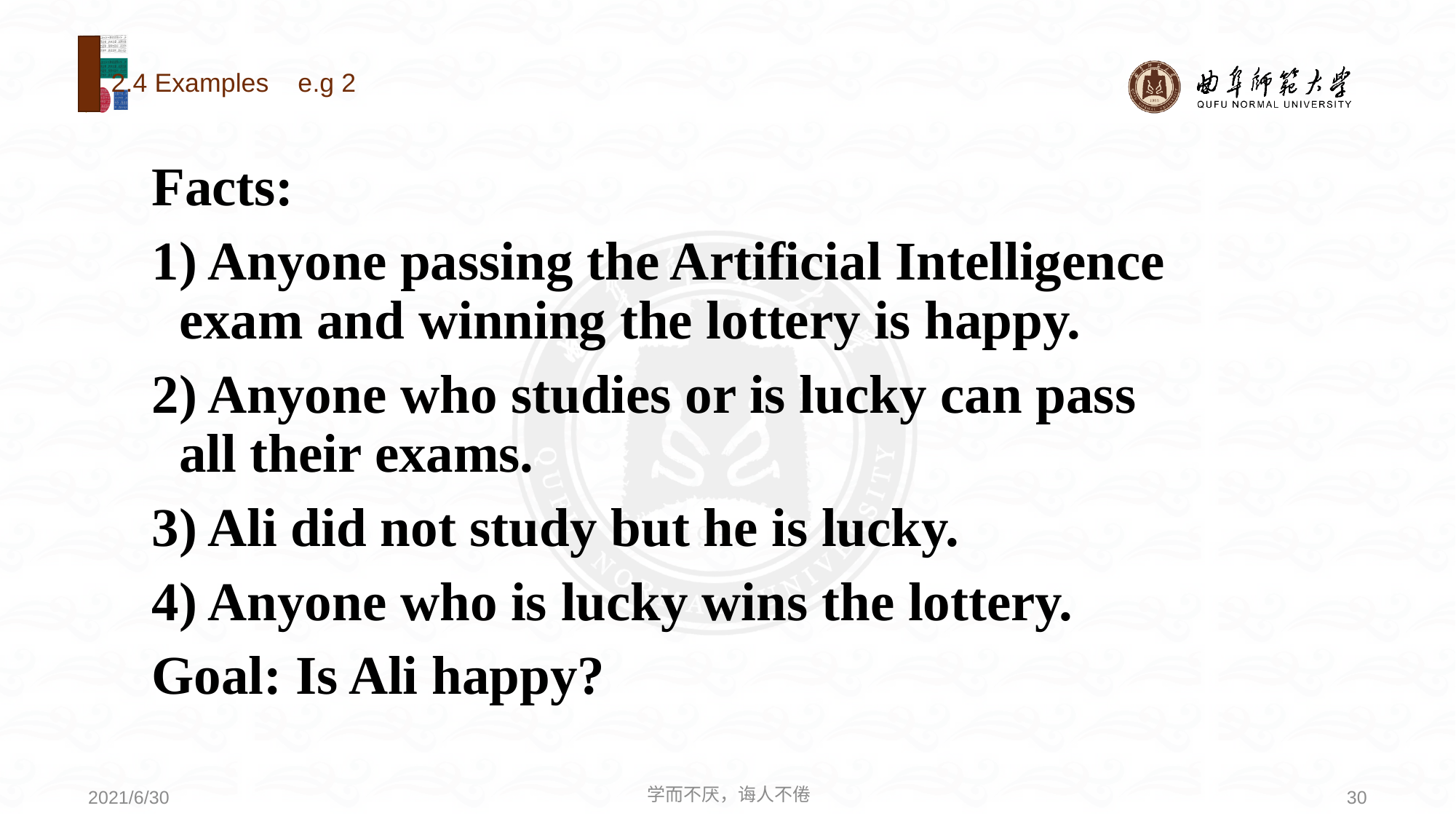

# 2.4 Examples    e.g 2
Facts:
1) Anyone passing the Artificial Intelligence exam and winning the lottery is happy.
2) Anyone who studies or is lucky can pass all their exams.
3) Ali did not study but he is lucky.
4) Anyone who is lucky wins the lottery.
Goal: Is Ali happy?
学而不厌，诲人不倦
30
2021/6/30